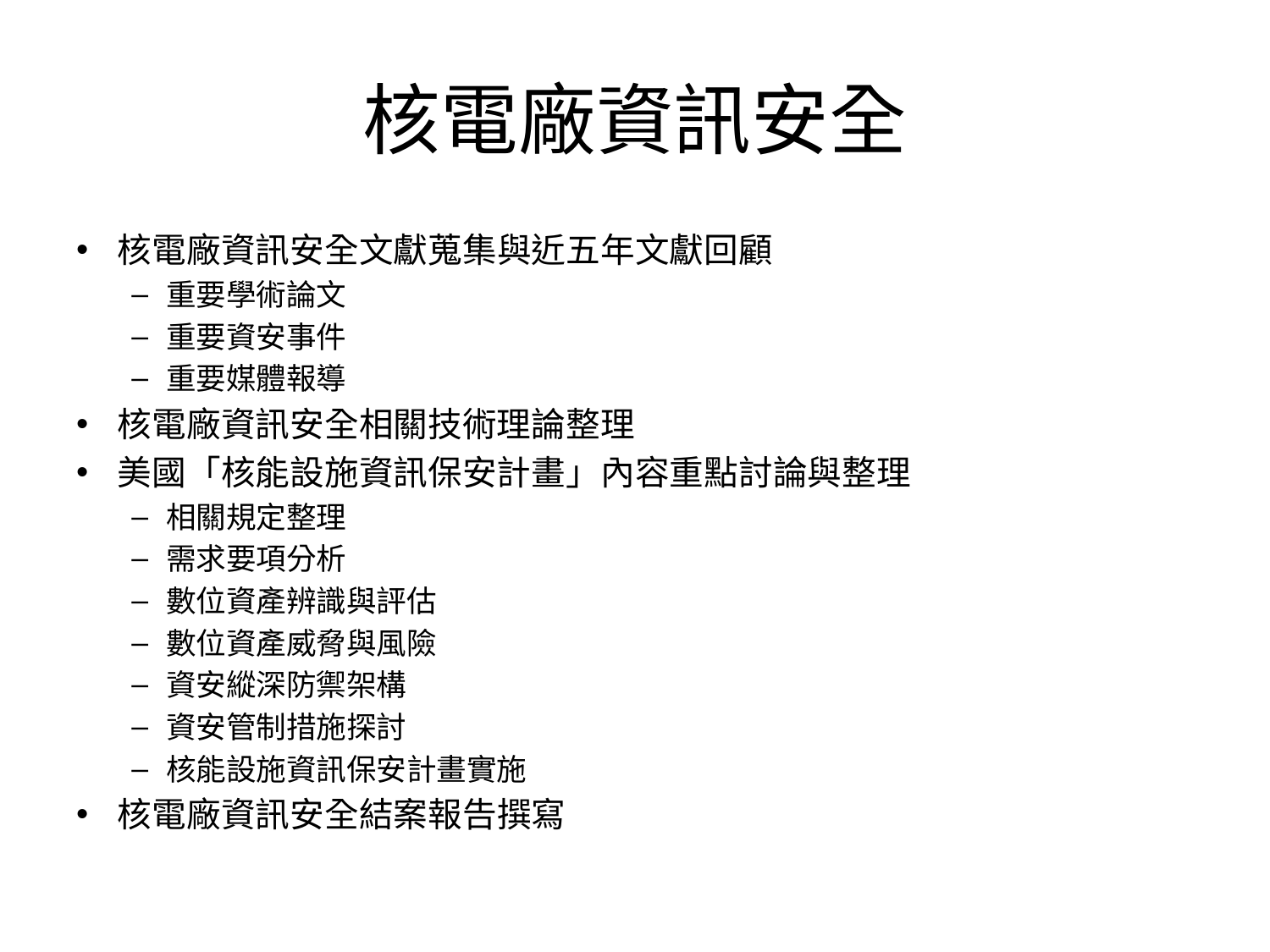

# 核電廠資訊安全
核電廠資訊安全文獻蒐集與近五年文獻回顧
重要學術論文
重要資安事件
重要媒體報導
核電廠資訊安全相關技術理論整理
美國「核能設施資訊保安計畫」內容重點討論與整理
相關規定整理
需求要項分析
數位資產辨識與評估
數位資產威脅與風險
資安縱深防禦架構
資安管制措施探討
核能設施資訊保安計畫實施
核電廠資訊安全結案報告撰寫